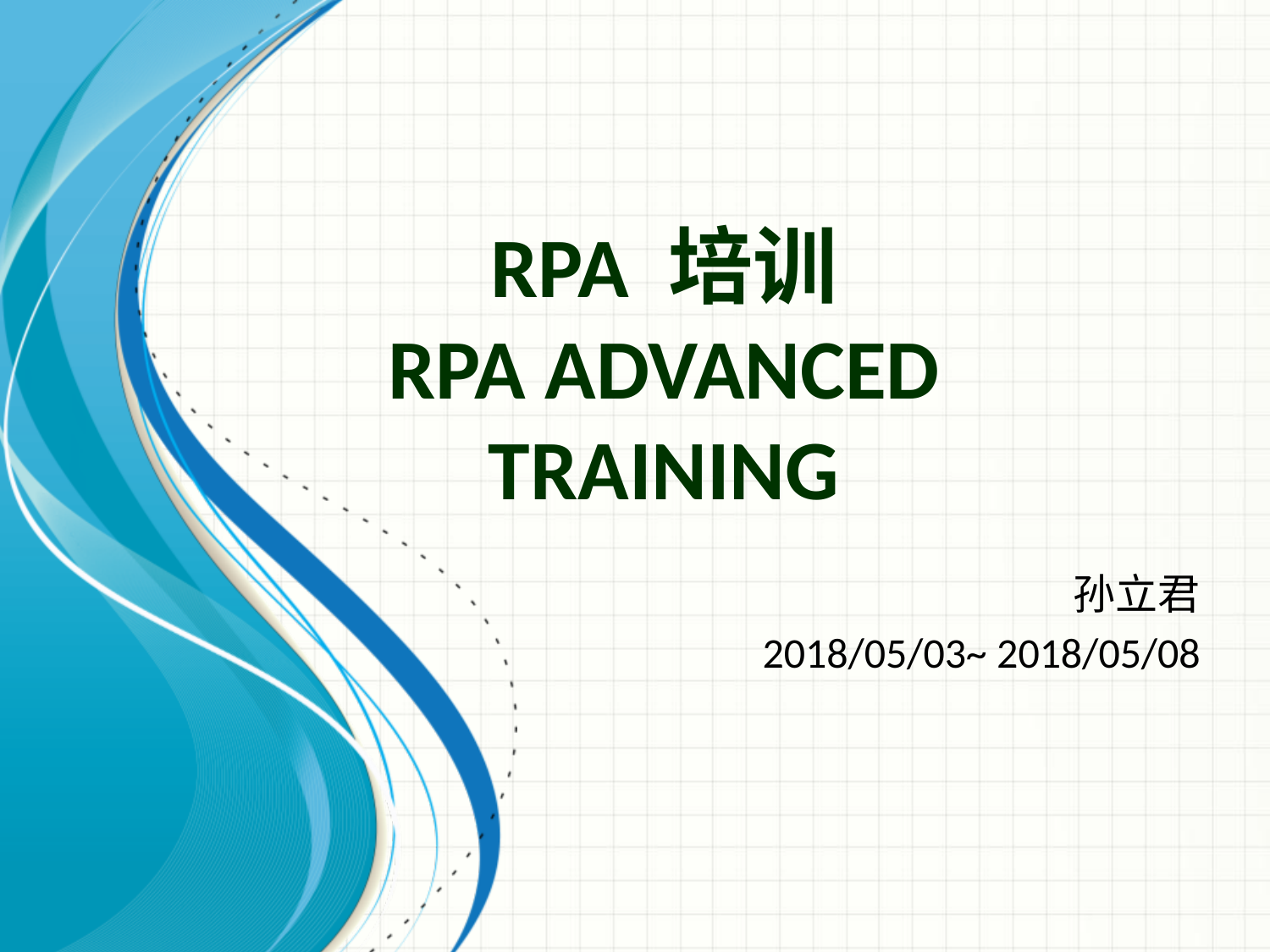

# RPA 培训 RPA Advanced Training
孙立君
2018/05/03~ 2018/05/08